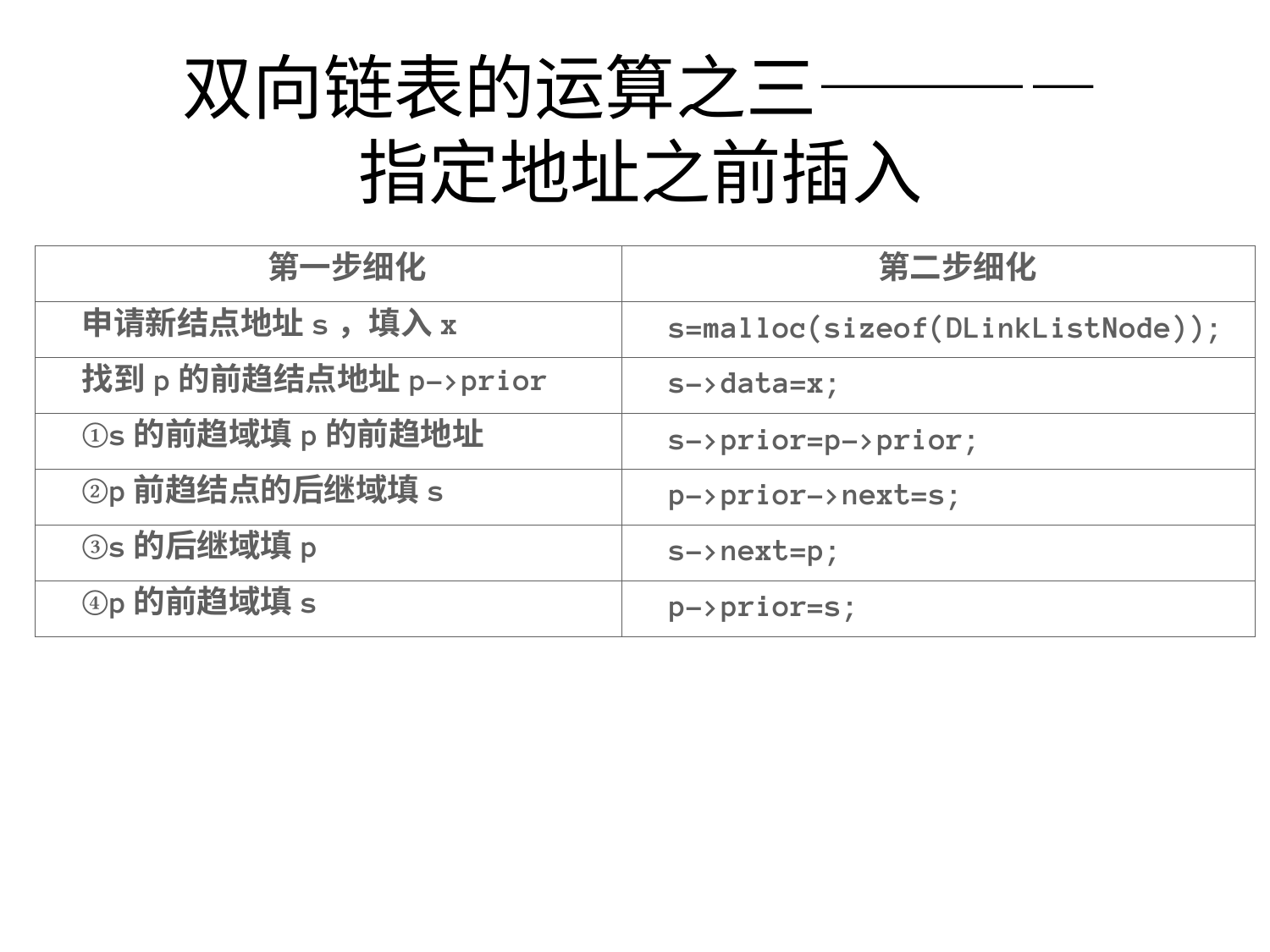

双向链表的运算之三————
指定地址之前插入
| 第一步细化 | 第二步细化 |
| --- | --- |
| 申请新结点地址s，填入x | s=malloc(sizeof(DLinkListNode)); |
| 找到p的前趋结点地址p->prior | s->data=x; |
| ①s的前趋域填p的前趋地址 | s->prior=p->prior; |
| ②p前趋结点的后继域填s | p->prior->next=s; |
| ③s的后继域填p | s->next=p; |
| ④p的前趋域填s | p->prior=s; |
171